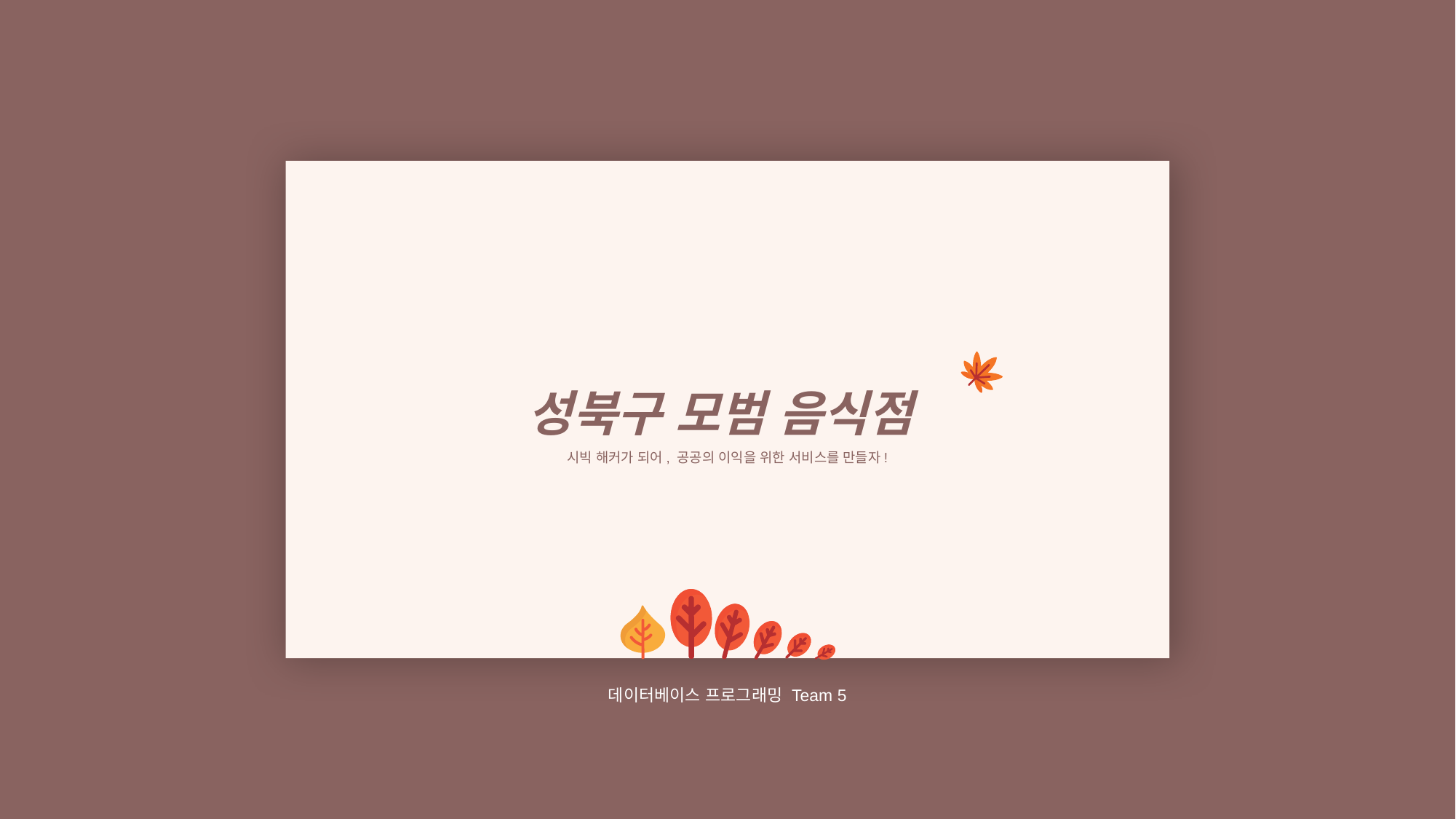

성북구 모범 음식점
시빅 해커가 되어, 공공의 이익을 위한 서비스를 만들자!

데이터베이스 프로그래밍 Team 5